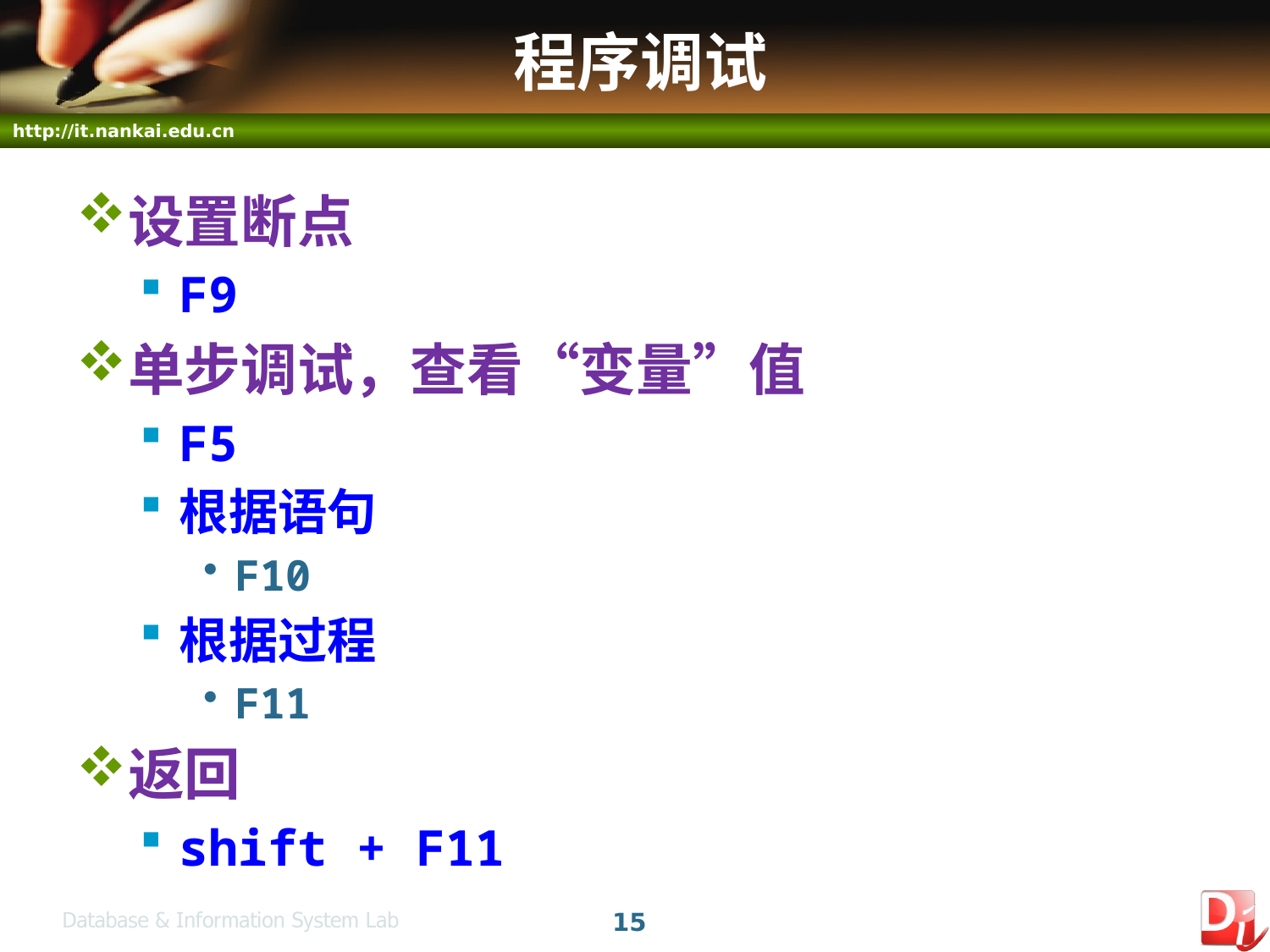

# 程序调试
设置断点
F9
单步调试，查看“变量”值
F5
根据语句
F10
根据过程
F11
返回
shift + F11
15
Database & Information System Lab